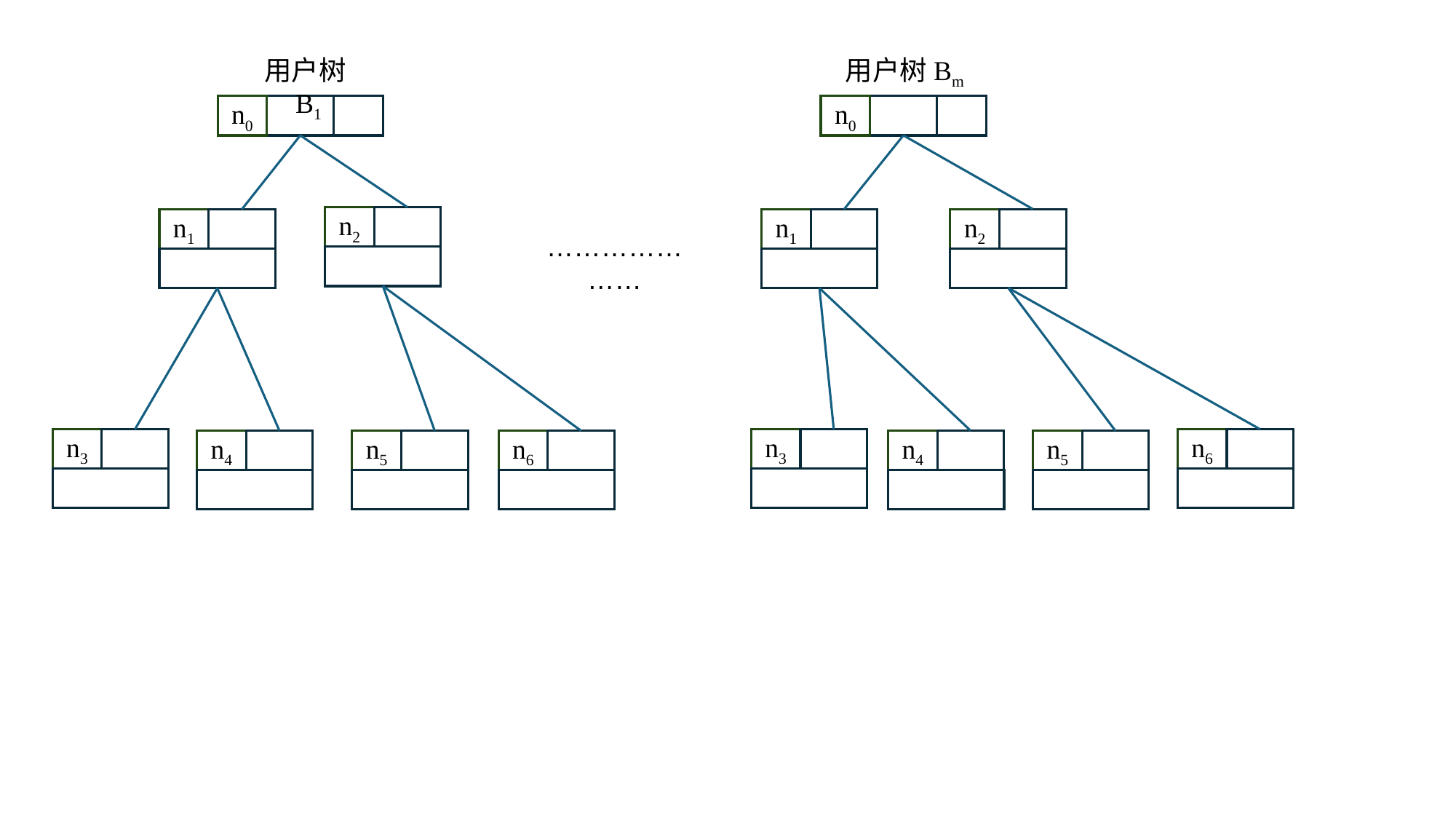

用户树B1
用户树Bm
n0

n0

n2

n2

n1

n1

…………………

n3

n3

n6

n4

n5

n6

n4

n5